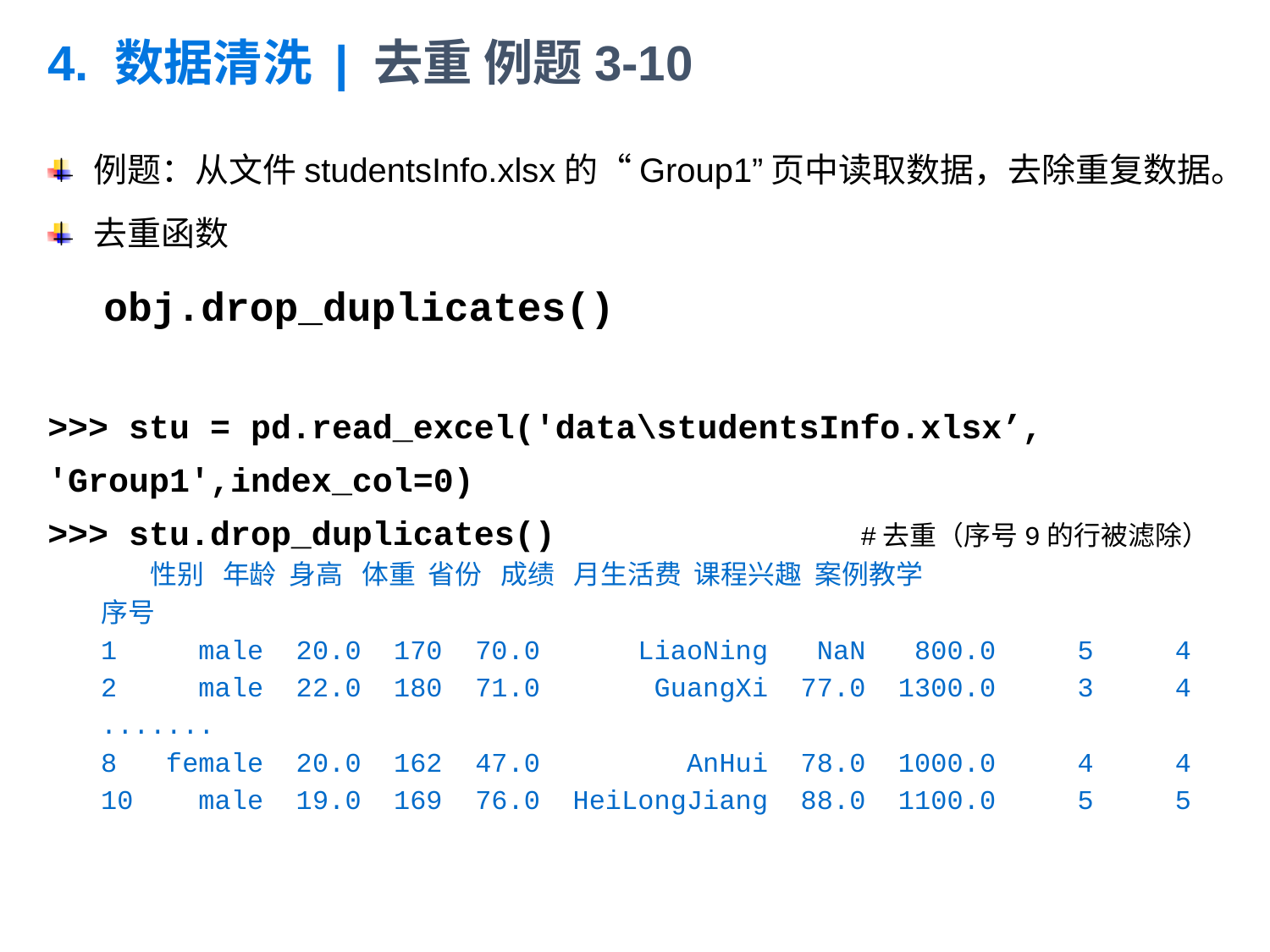

# 4. 数据清洗 | 去重 例题3-10
例题：从文件studentsInfo.xlsx的“Group1”页中读取数据，去除重复数据。
去重函数
     obj.drop_duplicates()

>>> stu = pd.read_excel('data\studentsInfo.xlsx’,
'Group1',index_col=0)
>>> stu.drop_duplicates()               #去重（序号9的行被滤除）
       性别   年龄  身高   体重  省份   成绩   月生活费  课程兴趣  案例教学
序号
1     male  20.0  170  70.0      LiaoNing   NaN   800.0     5     4
2     male  22.0  180  71.0       GuangXi  77.0  1300.0     3     4
.......
8   female  20.0  162  47.0         AnHui  78.0  1000.0     4     4
10    male  19.0  169  76.0  HeiLongJiang  88.0  1100.0     5     5